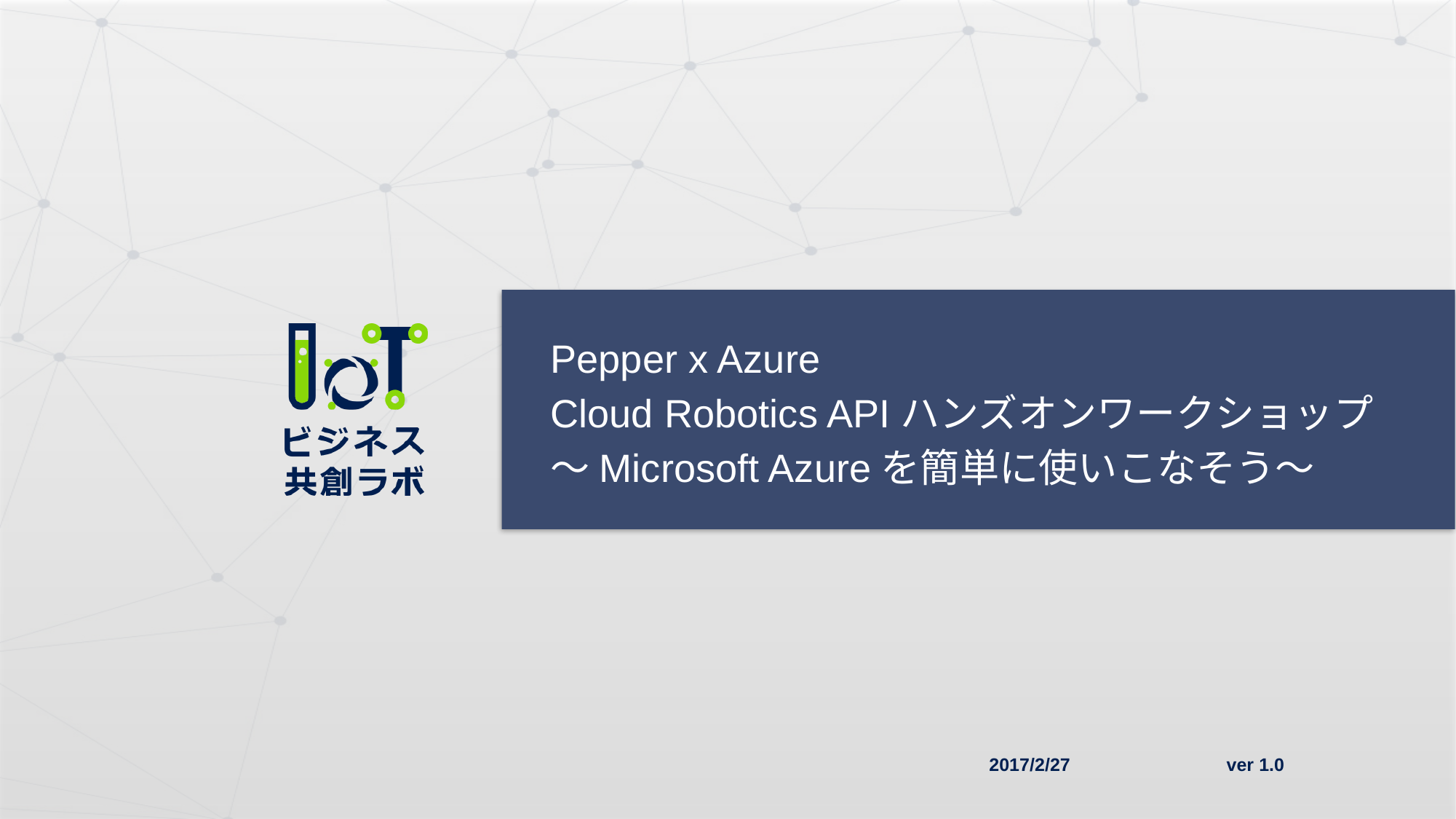

# Pepper x Azure Cloud Robotics APIハンズオンワークショップ 〜Microsoft Azureを簡単に使いこなそう〜
ver 1.0
2017/2/27